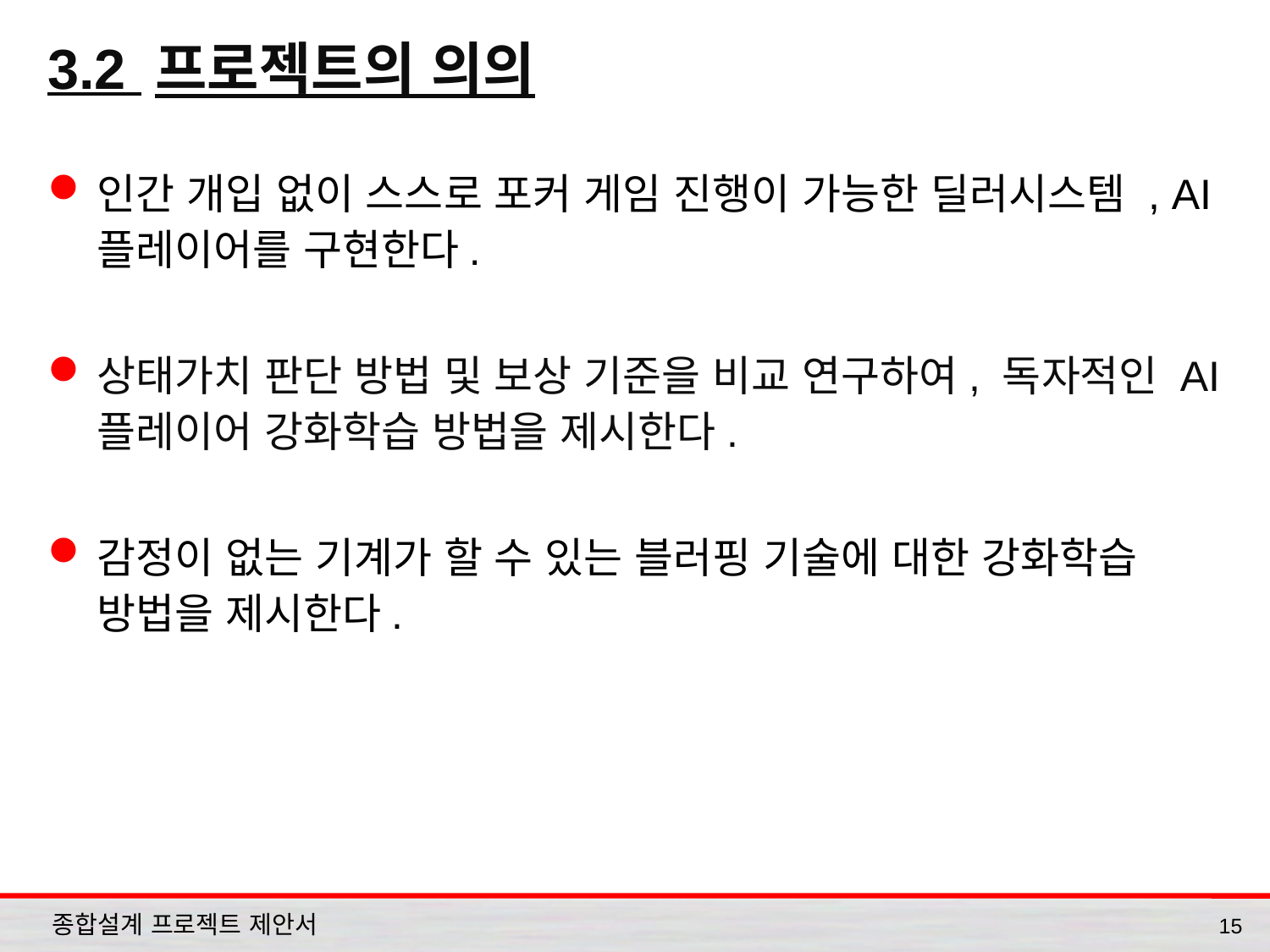

# 3.2 프로젝트의 의의
인간 개입 없이 스스로 포커 게임 진행이 가능한 딜러시스템 , AI 플레이어를 구현한다.

상태가치 판단 방법 및 보상 기준을 비교 연구하여, 독자적인 AI 플레이어 강화학습 방법을 제시한다.

감정이 없는 기계가 할 수 있는 블러핑 기술에 대한 강화학습 방법을 제시한다.